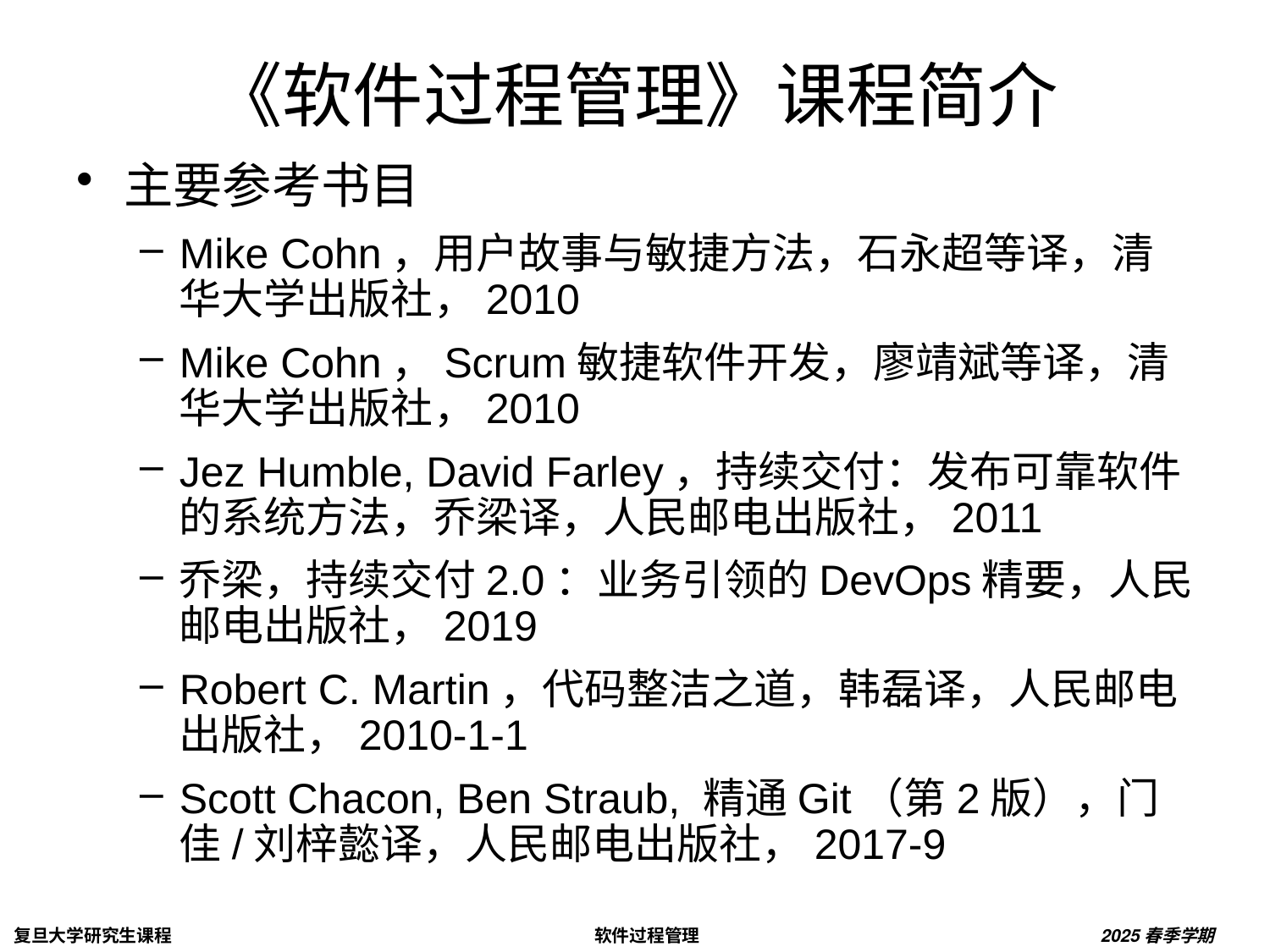

# 《软件过程管理》课程简介
主要参考书目
Mike Cohn，用户故事与敏捷方法，石永超等译，清华大学出版社，2010
Mike Cohn，Scrum敏捷软件开发，廖靖斌等译，清华大学出版社，2010
Jez Humble, David Farley，持续交付：发布可靠软件的系统方法，乔梁译，人民邮电出版社，2011
乔梁，持续交付2.0：业务引领的DevOps精要，人民邮电出版社，2019
Robert C. Martin，代码整洁之道，韩磊译，人民邮电出版社，2010-1-1
Scott Chacon, Ben Straub, 精通Git（第2版），门佳/刘梓懿译，人民邮电出版社，2017-9